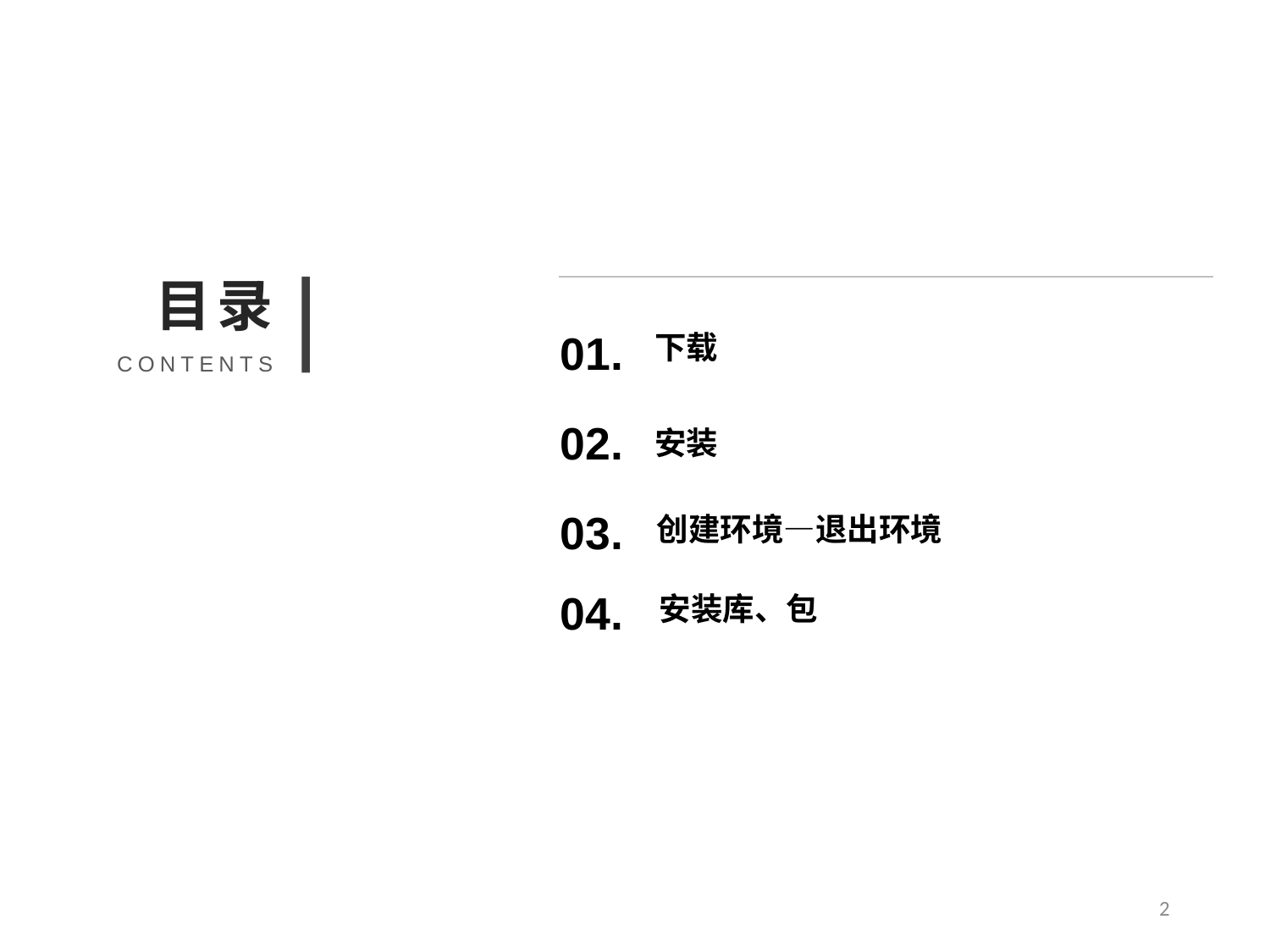

目录

下载
01.
CONTENTS

安装
02.
创建环境—退出环境
03.
安装库、包
04.
2